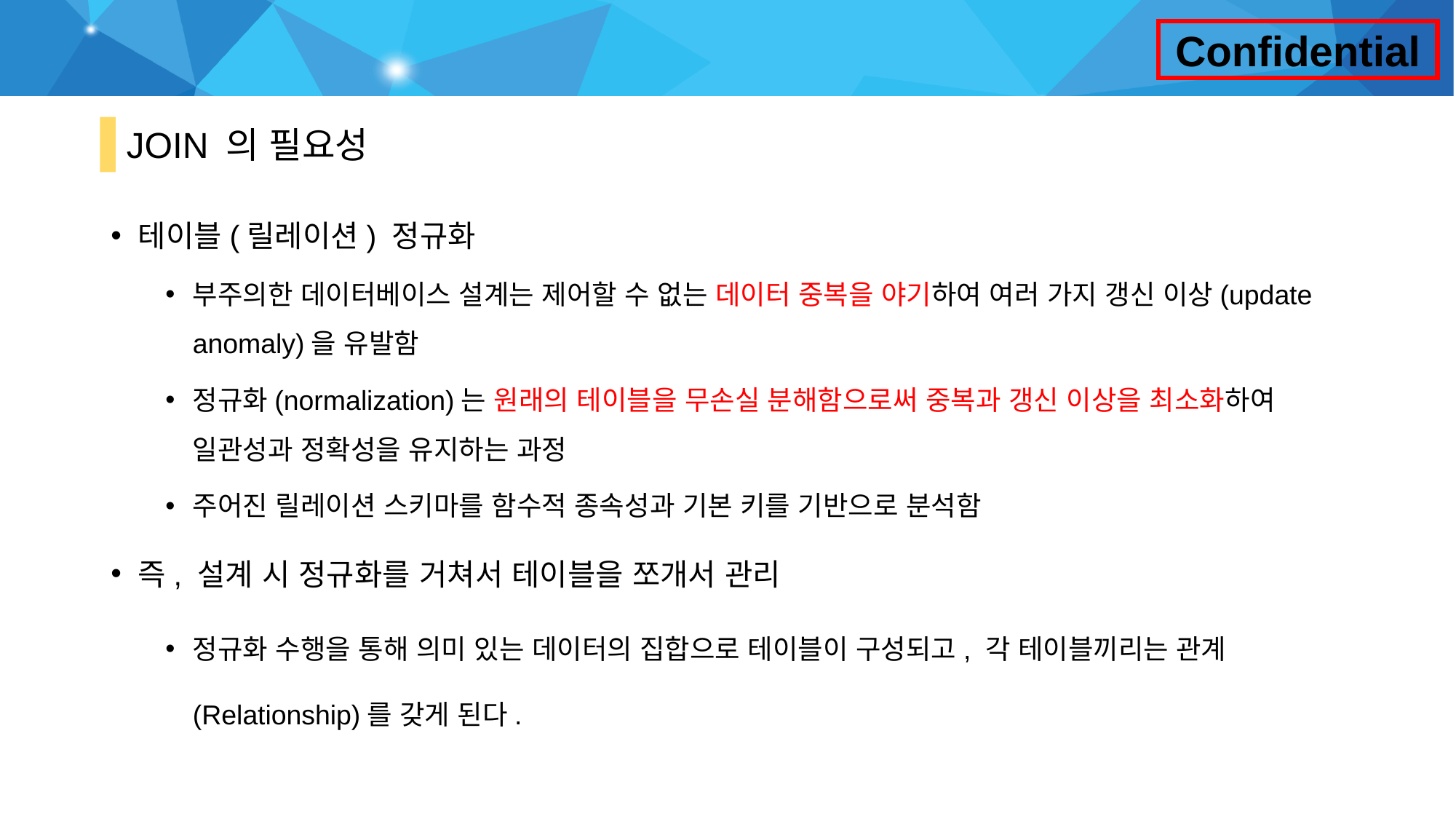

# Django
JOIN 의 필요성
테이블(릴레이션) 정규화
부주의한 데이터베이스 설계는 제어할 수 없는 데이터 중복을 야기하여 여러 가지 갱신 이상(update anomaly)을 유발함
정규화(normalization)는 원래의 테이블을 무손실 분해함으로써 중복과 갱신 이상을 최소화하여 일관성과 정확성을 유지하는 과정
주어진 릴레이션 스키마를 함수적 종속성과 기본 키를 기반으로 분석함
즉, 설계 시 정규화를 거쳐서 테이블을 쪼개서 관리
정규화 수행을 통해 의미 있는 데이터의 집합으로 테이블이 구성되고, 각 테이블끼리는 관계(Relationship)를 갖게 된다.